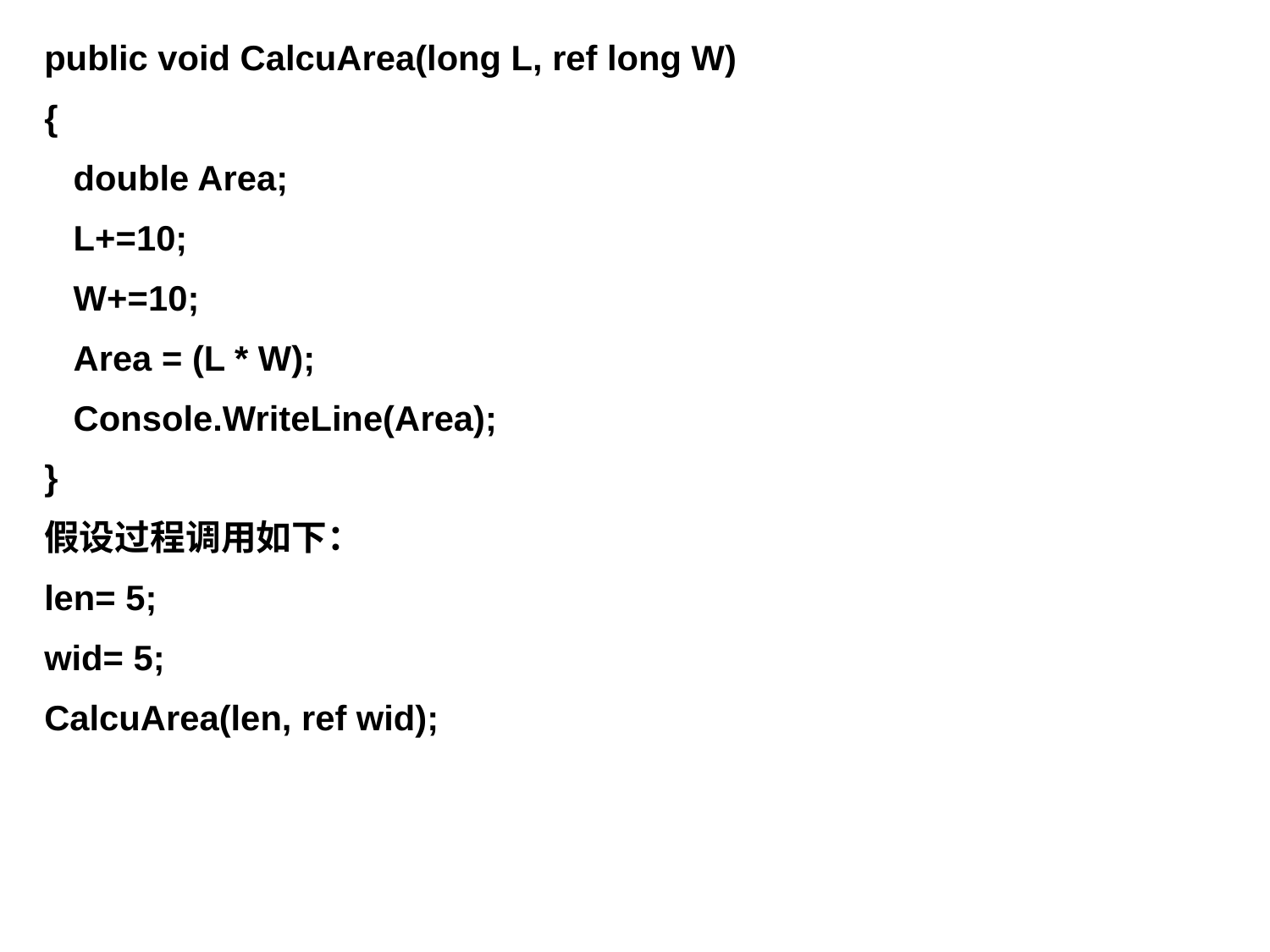

public void CalcuArea(long L, ref long W)
{
   double Area;
   L+=10;
   W+=10;
   Area = (L * W);
   Console.WriteLine(Area);
}
假设过程调用如下：
len= 5;
wid= 5;
CalcuArea(len, ref wid);